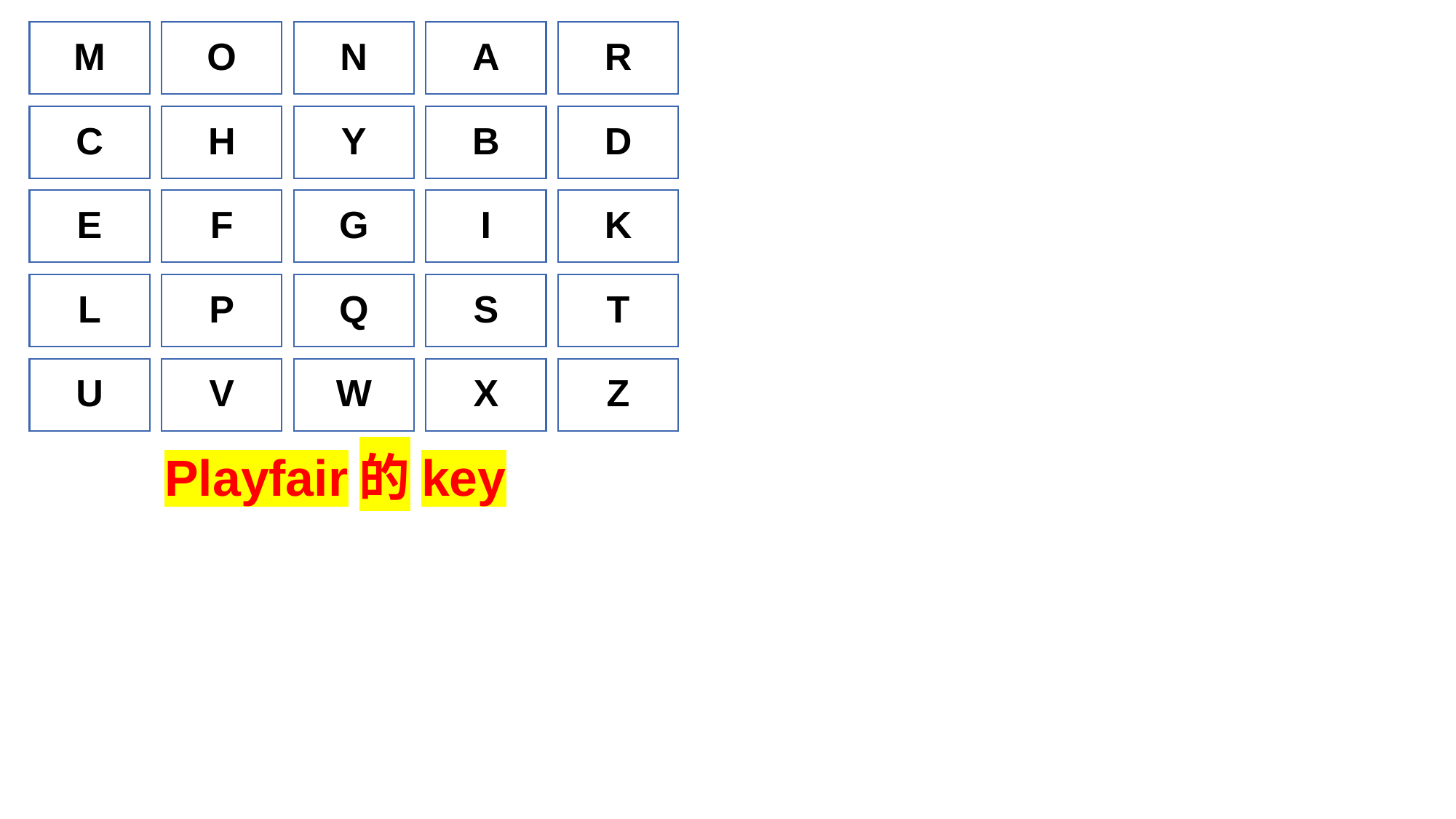

M
O
N
A
R
C
H
Y
B
D
E
F
G
I
K
L
P
Q
S
T
U
V
W
X
Z
Playfair的key